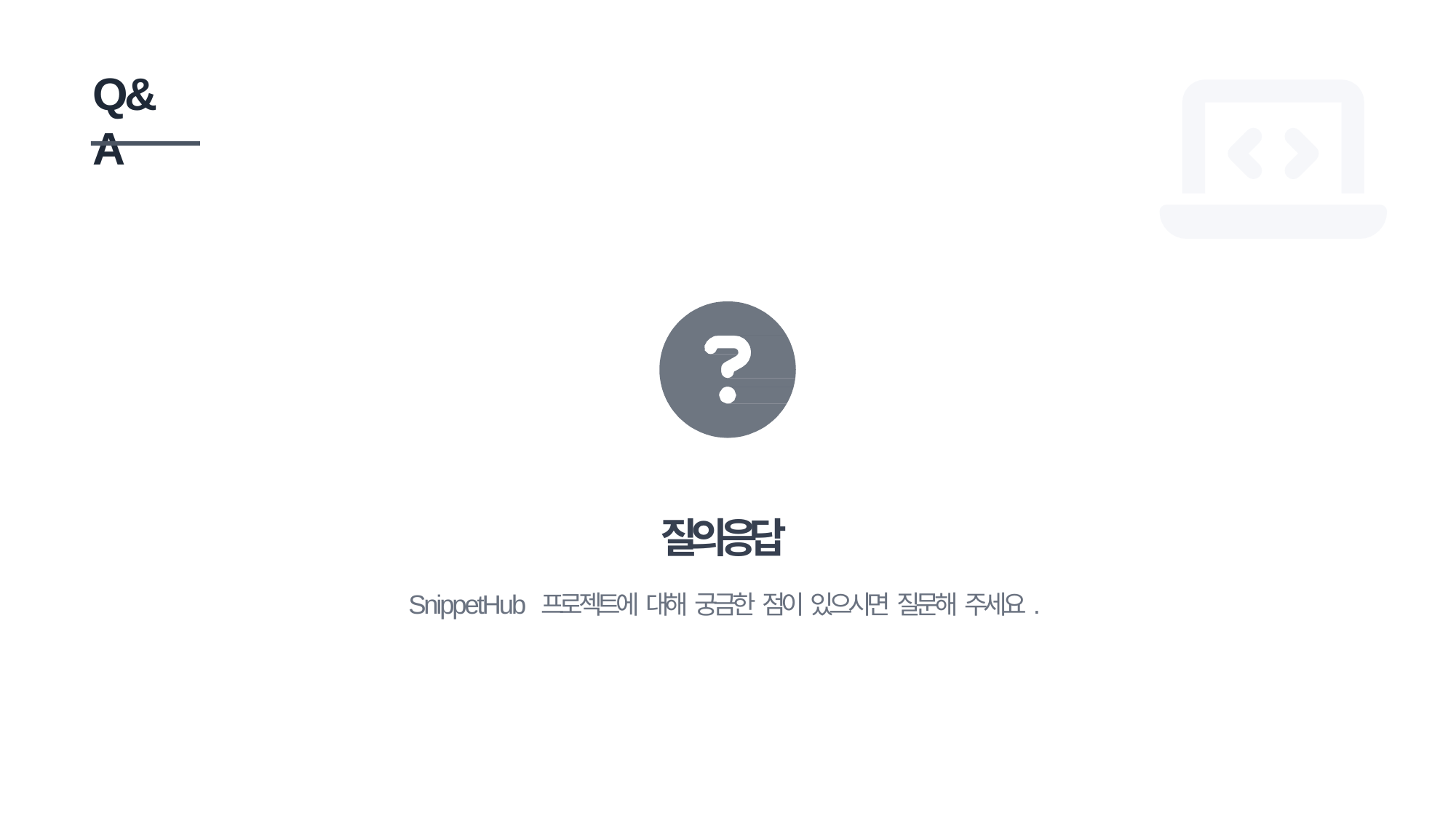

# Q&A

질의응답
SnippetHub 프로젝트에 대해 궁금한 점이 있으시면 질문해 주세요.